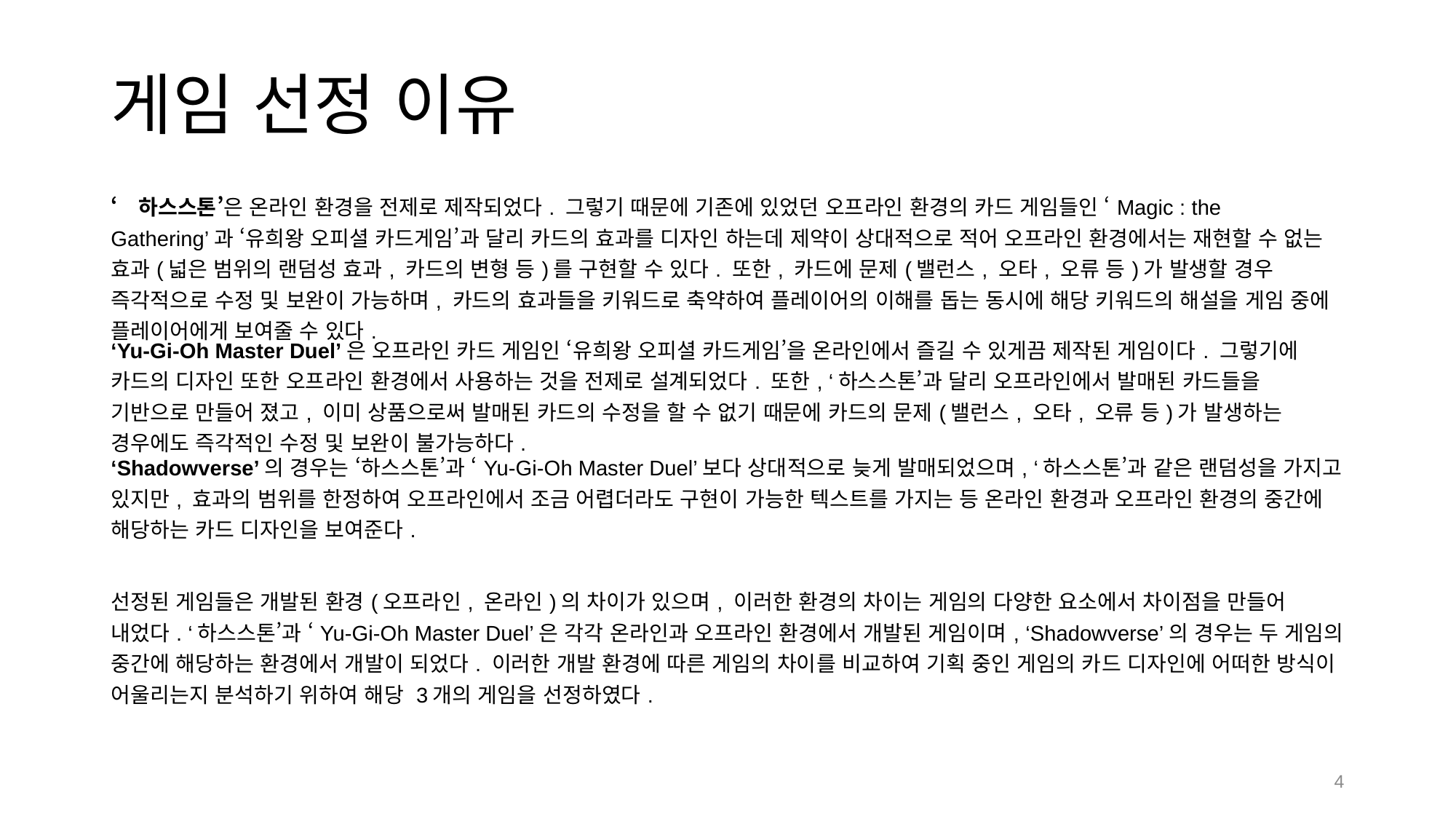

# 게임 선정 이유
| ‘하스스톤’은 온라인 환경을 전제로 제작되었다. 그렇기 때문에 기존에 있었던 오프라인 환경의 카드 게임들인 ‘Magic : the Gathering’과 ‘유희왕 오피셜 카드게임’과 달리 카드의 효과를 디자인 하는데 제약이 상대적으로 적어 오프라인 환경에서는 재현할 수 없는 효과(넓은 범위의 랜덤성 효과, 카드의 변형 등)를 구현할 수 있다. 또한, 카드에 문제(밸런스, 오타, 오류 등)가 발생할 경우 즉각적으로 수정 및 보완이 가능하며, 카드의 효과들을 키워드로 축약하여 플레이어의 이해를 돕는 동시에 해당 키워드의 해설을 게임 중에 플레이어에게 보여줄 수 있다. |
| --- |
| ‘Yu-Gi-Oh Master Duel’은 오프라인 카드 게임인 ‘유희왕 오피셜 카드게임’을 온라인에서 즐길 수 있게끔 제작된 게임이다. 그렇기에 카드의 디자인 또한 오프라인 환경에서 사용하는 것을 전제로 설계되었다. 또한, ‘하스스톤’과 달리 오프라인에서 발매된 카드들을 기반으로 만들어 졌고, 이미 상품으로써 발매된 카드의 수정을 할 수 없기 때문에 카드의 문제(밸런스, 오타, 오류 등)가 발생하는 경우에도 즉각적인 수정 및 보완이 불가능하다. |
| --- |
| ‘Shadowverse’의 경우는 ‘하스스톤’과 ‘Yu-Gi-Oh Master Duel’보다 상대적으로 늦게 발매되었으며, ‘하스스톤’과 같은 랜덤성을 가지고 있지만, 효과의 범위를 한정하여 오프라인에서 조금 어렵더라도 구현이 가능한 텍스트를 가지는 등 온라인 환경과 오프라인 환경의 중간에 해당하는 카드 디자인을 보여준다. |
| --- |
| 선정된 게임들은 개발된 환경(오프라인, 온라인)의 차이가 있으며, 이러한 환경의 차이는 게임의 다양한 요소에서 차이점을 만들어 내었다. ‘하스스톤’과 ‘Yu-Gi-Oh Master Duel’은 각각 온라인과 오프라인 환경에서 개발된 게임이며, ‘Shadowverse’의 경우는 두 게임의 중간에 해당하는 환경에서 개발이 되었다. 이러한 개발 환경에 따른 게임의 차이를 비교하여 기획 중인 게임의 카드 디자인에 어떠한 방식이 어울리는지 분석하기 위하여 해당 3개의 게임을 선정하였다. |
| --- |
4